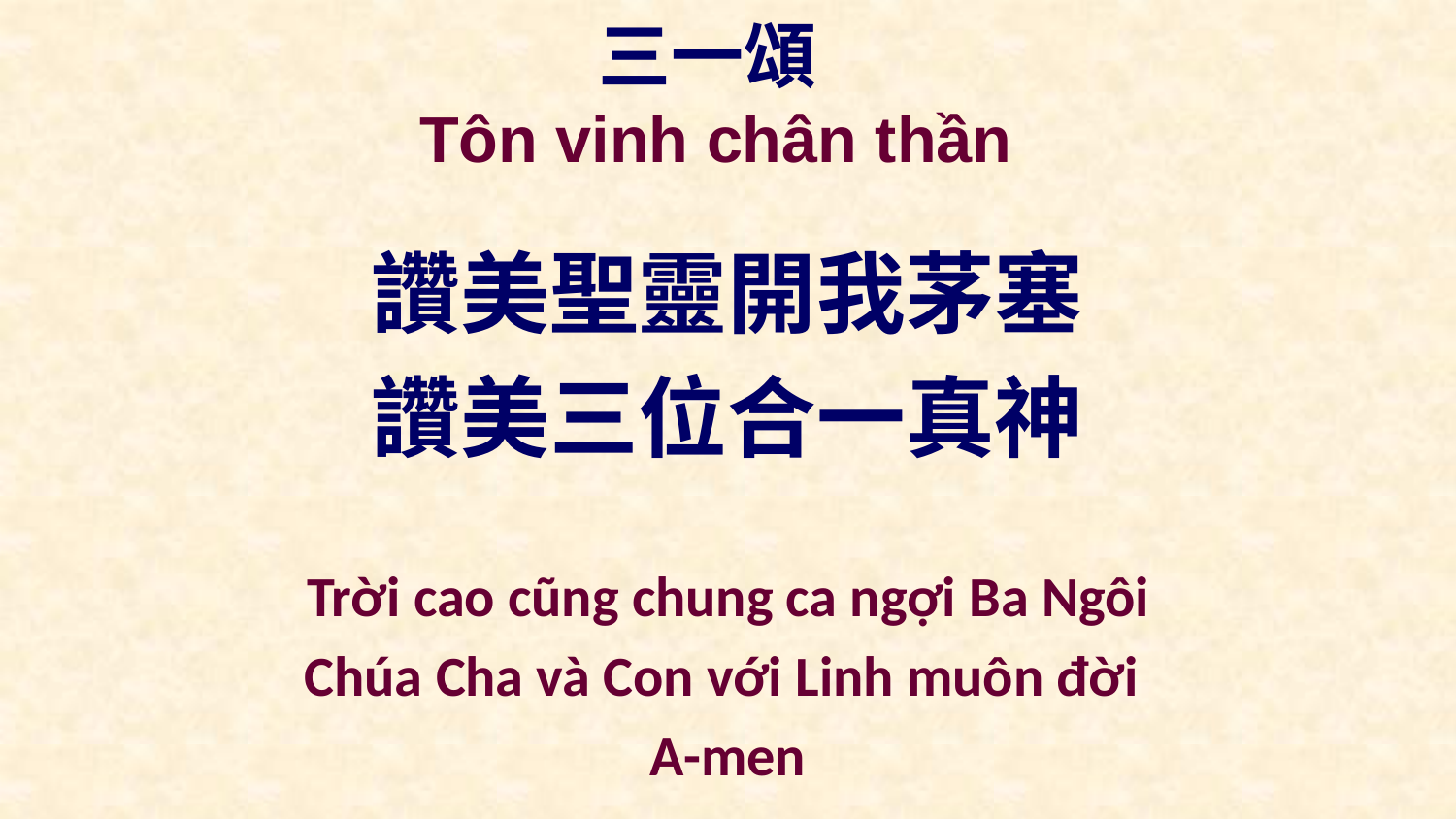

# 三一頌 Tôn vinh chân thần
讚美聖靈開我茅塞
讚美三位合一真神
Trời cao cũng chung ca ngợi Ba Ngôi
Chúa Cha và Con với Linh muôn đời
A-men